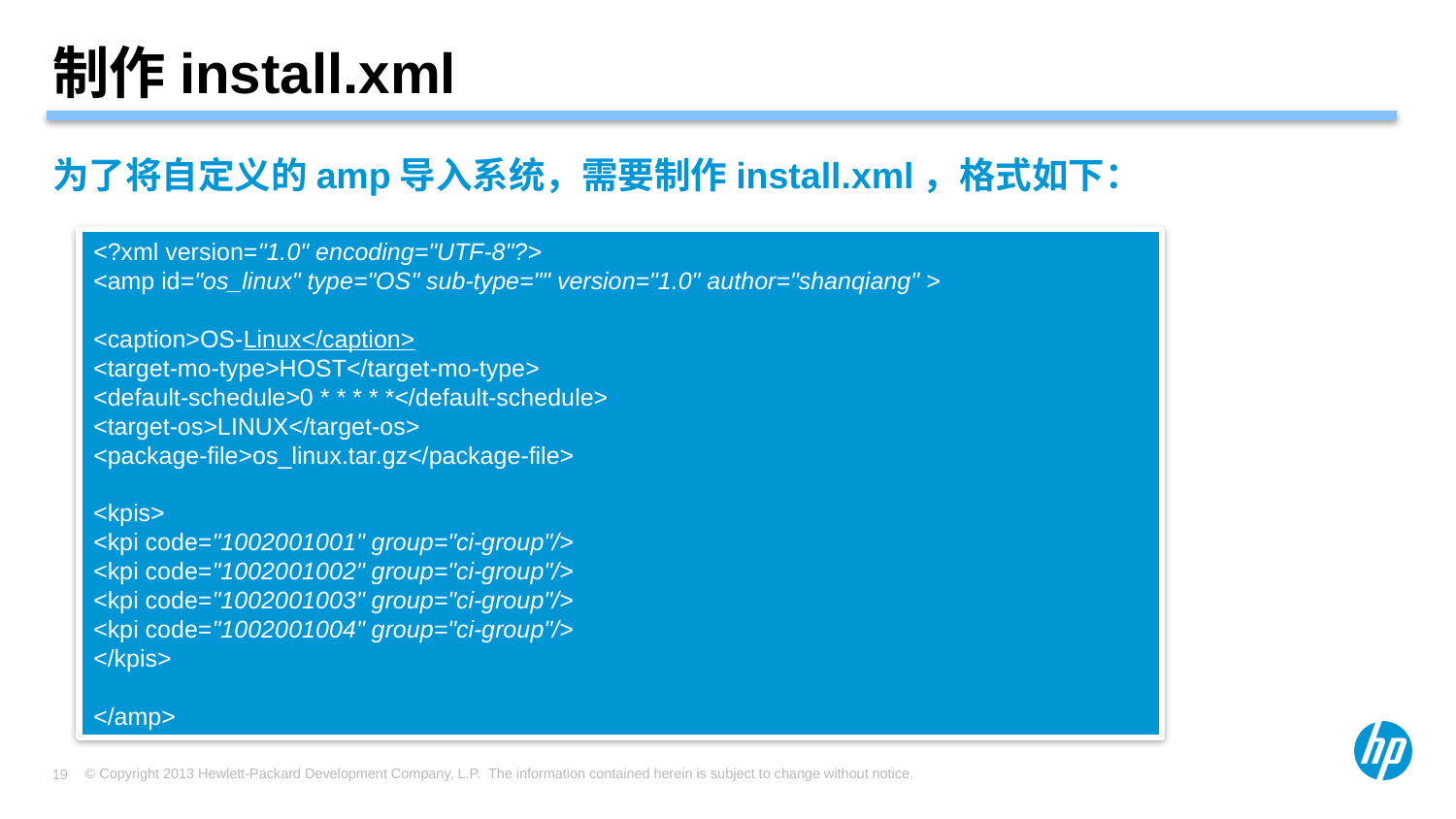

# 制作install.xml
为了将自定义的amp导入系统，需要制作install.xml，格式如下：
<?xml version="1.0" encoding="UTF-8"?>
<amp id="os_linux" type="OS" sub-type="" version="1.0" author="shanqiang" >

<caption>OS-Linux</caption>
<target-mo-type>HOST</target-mo-type>
<default-schedule>0 * * * * *</default-schedule>
<target-os>LINUX</target-os>
<package-file>os_linux.tar.gz</package-file>

<kpis>
<kpi code="1002001001" group="ci-group"/>
<kpi code="1002001002" group="ci-group"/>
<kpi code="1002001003" group="ci-group"/>
<kpi code="1002001004" group="ci-group"/>
</kpis>

</amp>